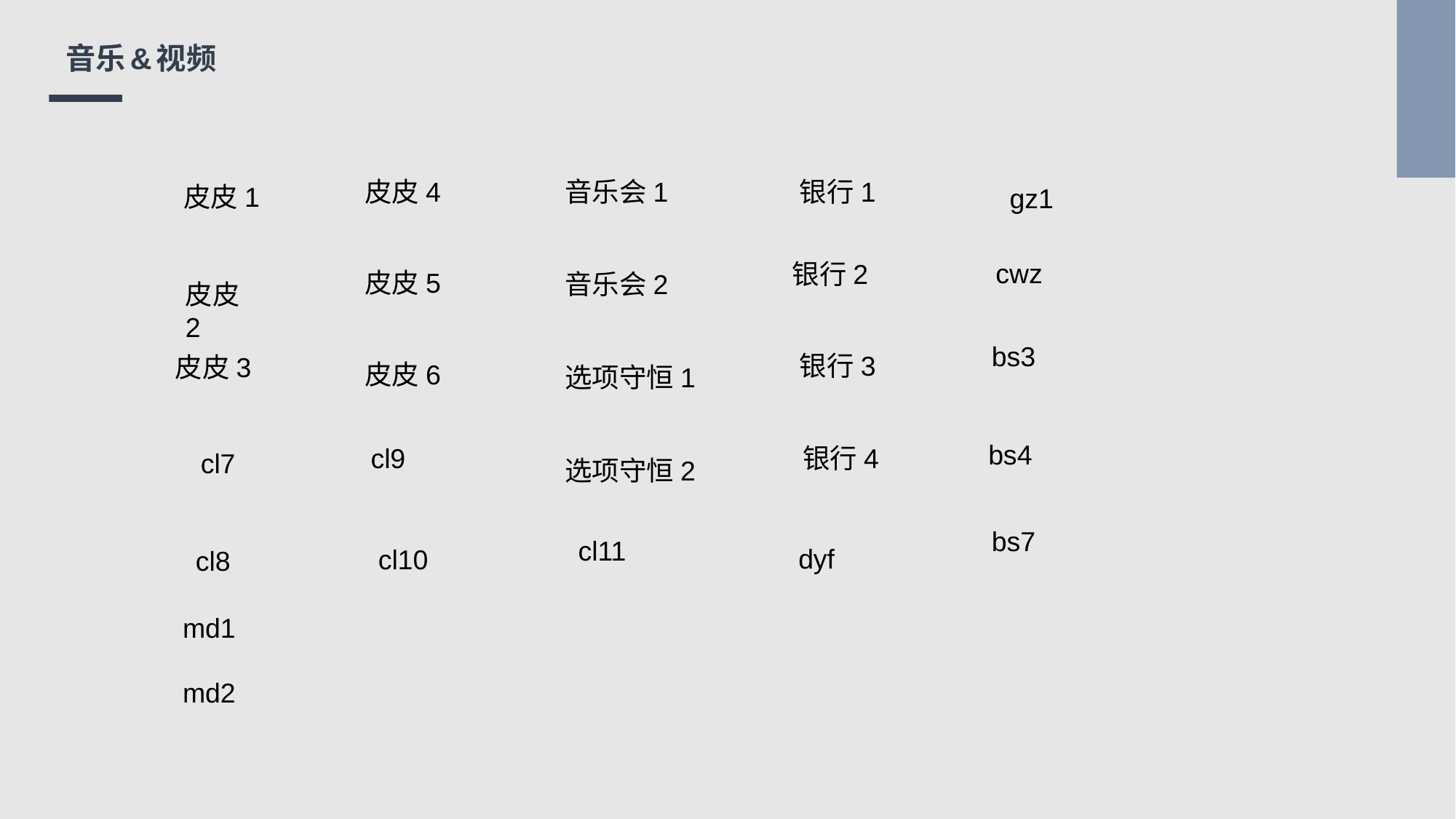

# 音乐&视频
银行1

银行2
银行3
银行4
dyf

皮皮1

皮皮2
皮皮3

cl7

cl8
md1
md2
皮皮4
皮皮5
皮皮6
cl9
cl10

音乐会1
音乐会2
选项守恒1
选项守恒2
cl11

gz1
cwz
bs3
bs4
bs7